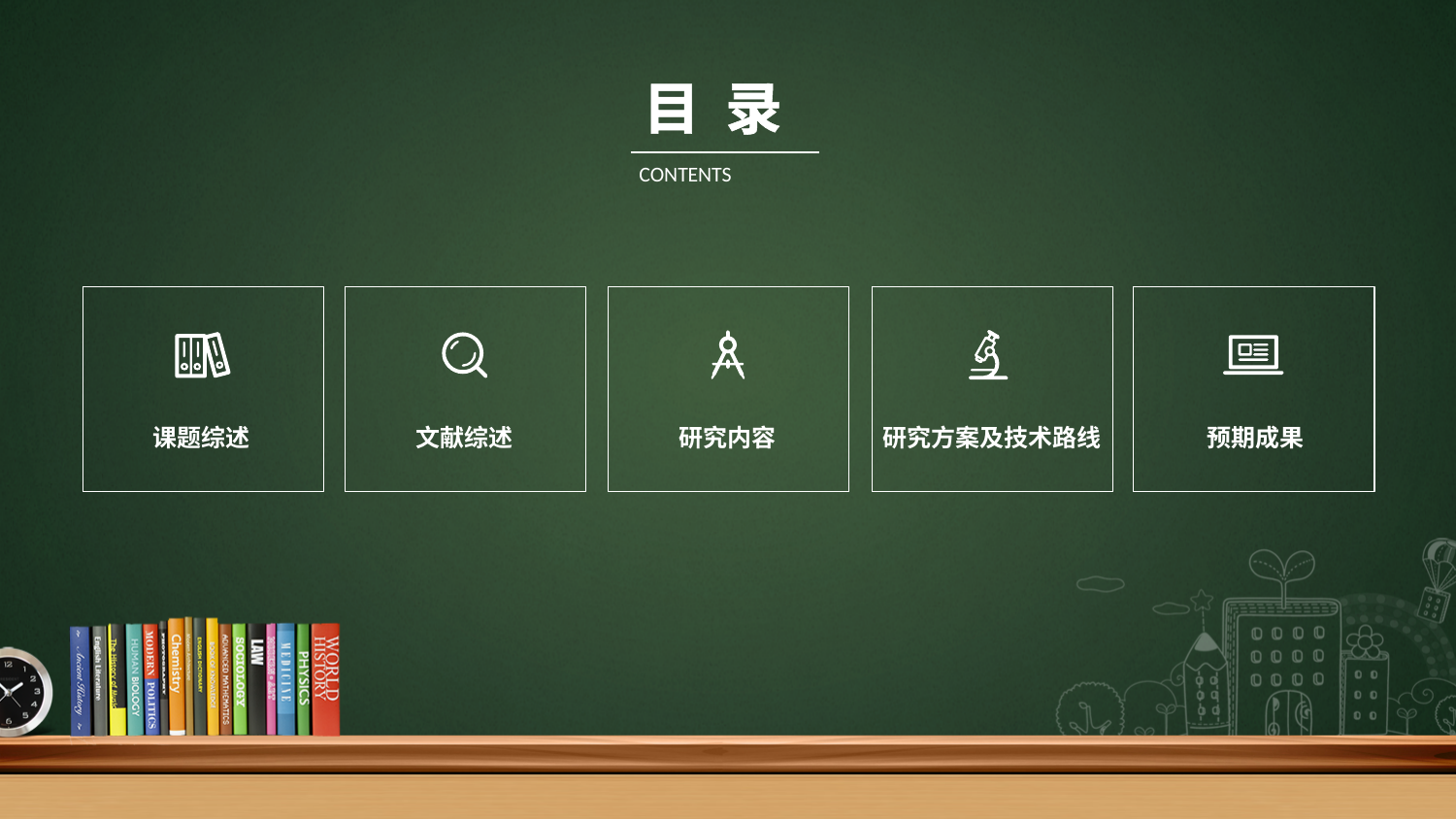

目  录
CONTENTS

课题综述
文献综述
研究内容
研究方案及技术路线
预期成果